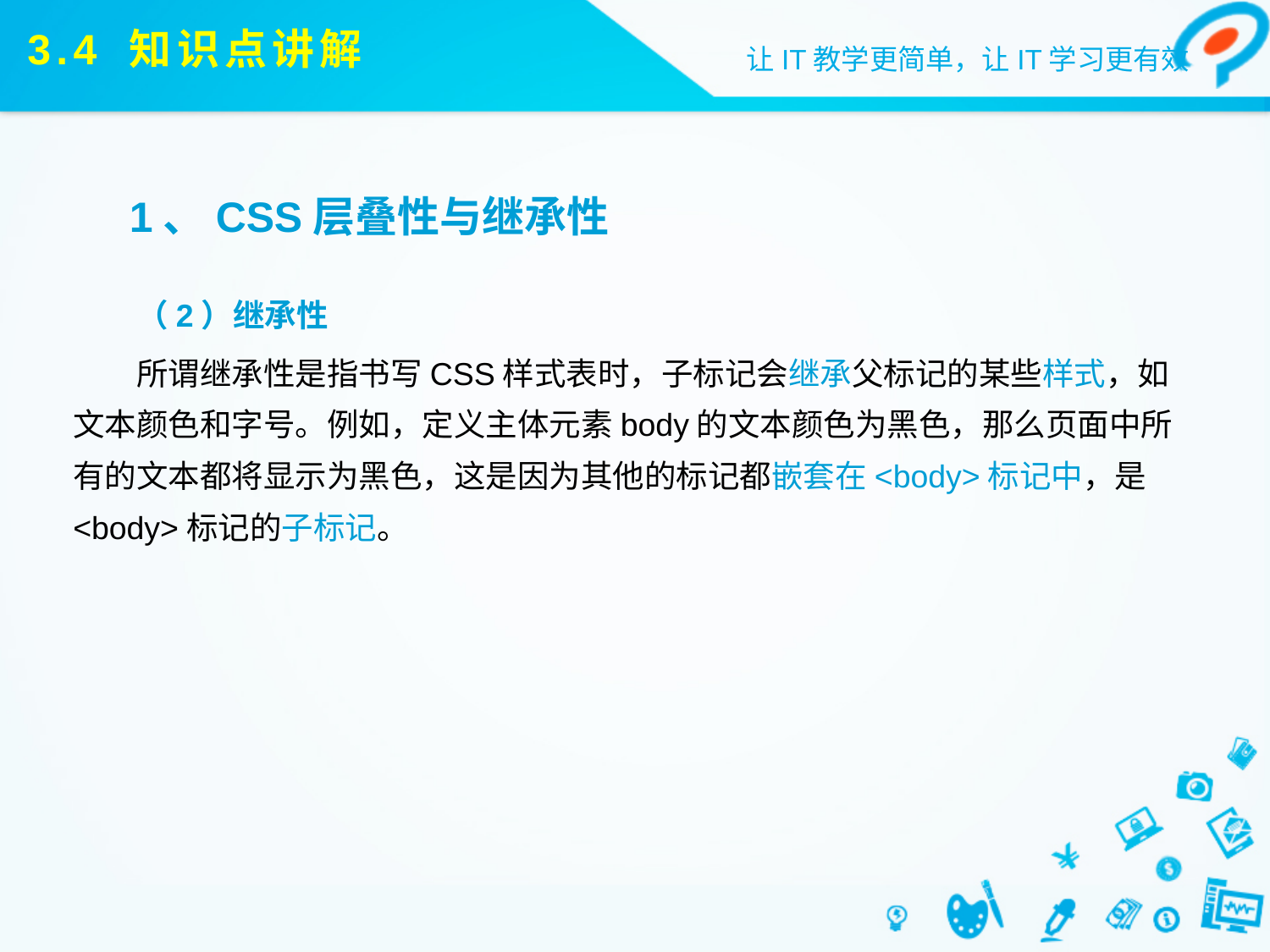

# 3.4 知识点讲解
1、CSS层叠性与继承性
（2）继承性
所谓继承性是指书写CSS样式表时，子标记会继承父标记的某些样式，如文本颜色和字号。例如，定义主体元素body的文本颜色为黑色，那么页面中所有的文本都将显示为黑色，这是因为其他的标记都嵌套在<body>标记中，是<body>标记的子标记。